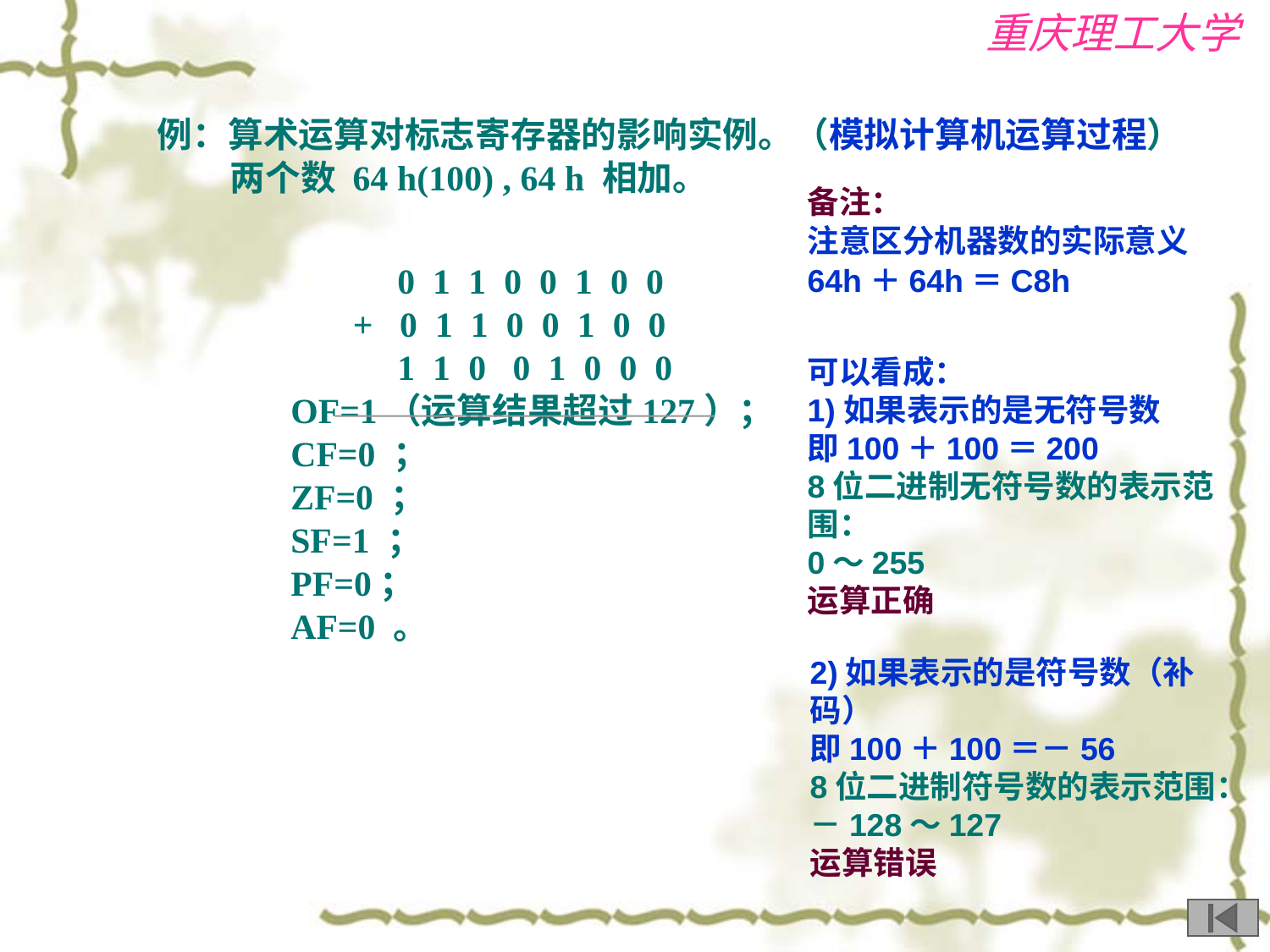

例：算术运算对标志寄存器的影响实例。（模拟计算机运算过程）
        两个数 64 h(100) , 64 h 相加。

                           0  1  1  0  0  1  0  0
                      +   0  1  1  0  0  1  0  0
                           1  1  0   0  1  0  0  0
               OF=1（运算结果超过127）；
               CF=0 ；
               ZF=0 ；
               SF=1 ；
               PF=0；
               AF=0 。

备注：
注意区分机器数的实际意义
64h＋64h＝C8h

可以看成：
1)如果表示的是无符号数
即100＋100＝200
8位二进制无符号数的表示范围：
0～255
运算正确

2)如果表示的是符号数（补码）
即100＋100＝－56
8位二进制符号数的表示范围：
－128～127
运算错误